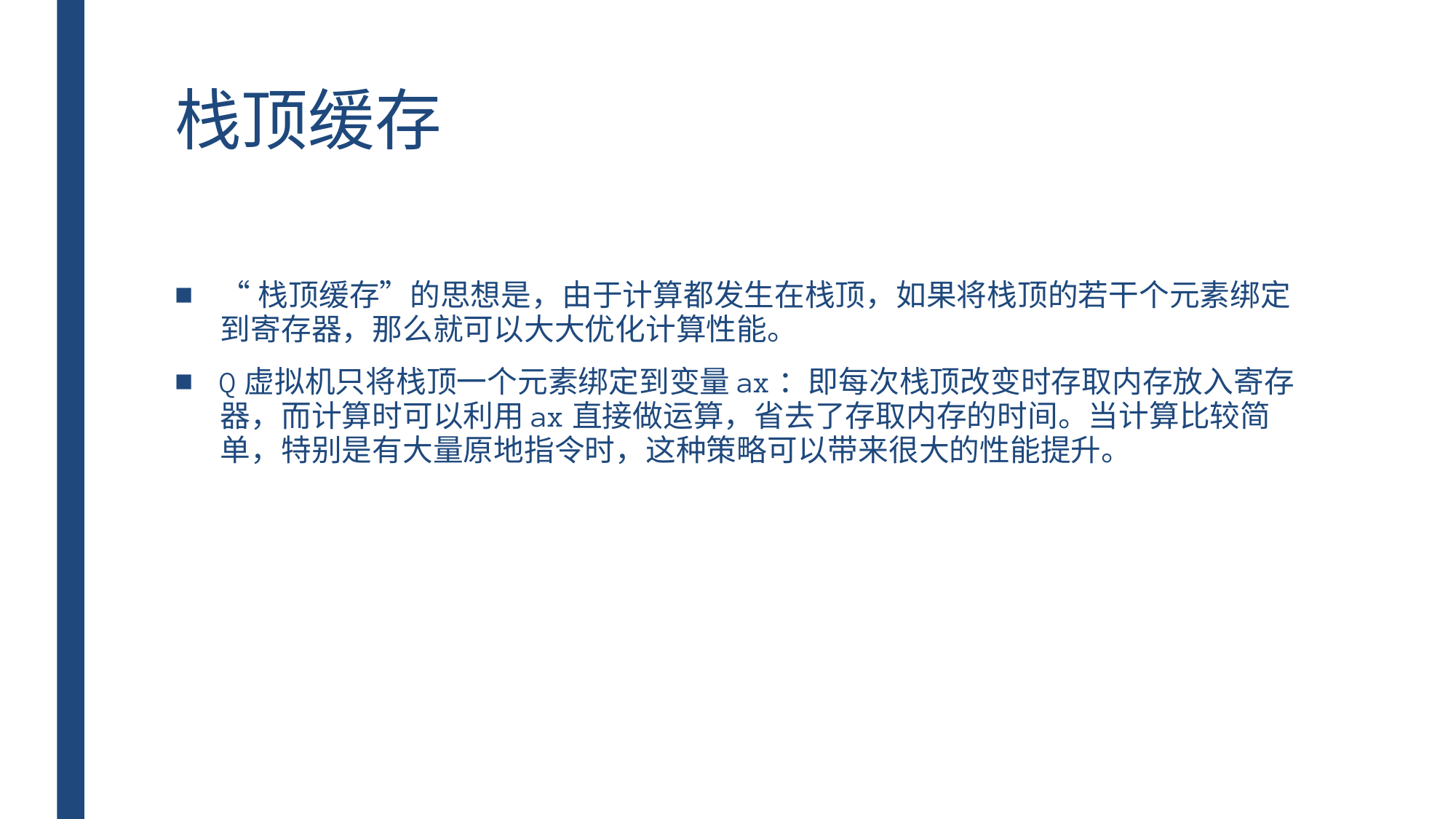

# 栈顶缓存
“栈顶缓存”的思想是，由于计算都发生在栈顶，如果将栈顶的若干个元素绑定到寄存器，那么就可以大大优化计算性能。
Q虚拟机只将栈顶一个元素绑定到变量ax：即每次栈顶改变时存取内存放入寄存器，而计算时可以利用ax直接做运算，省去了存取内存的时间。当计算比较简单，特别是有大量原地指令时，这种策略可以带来很大的性能提升。